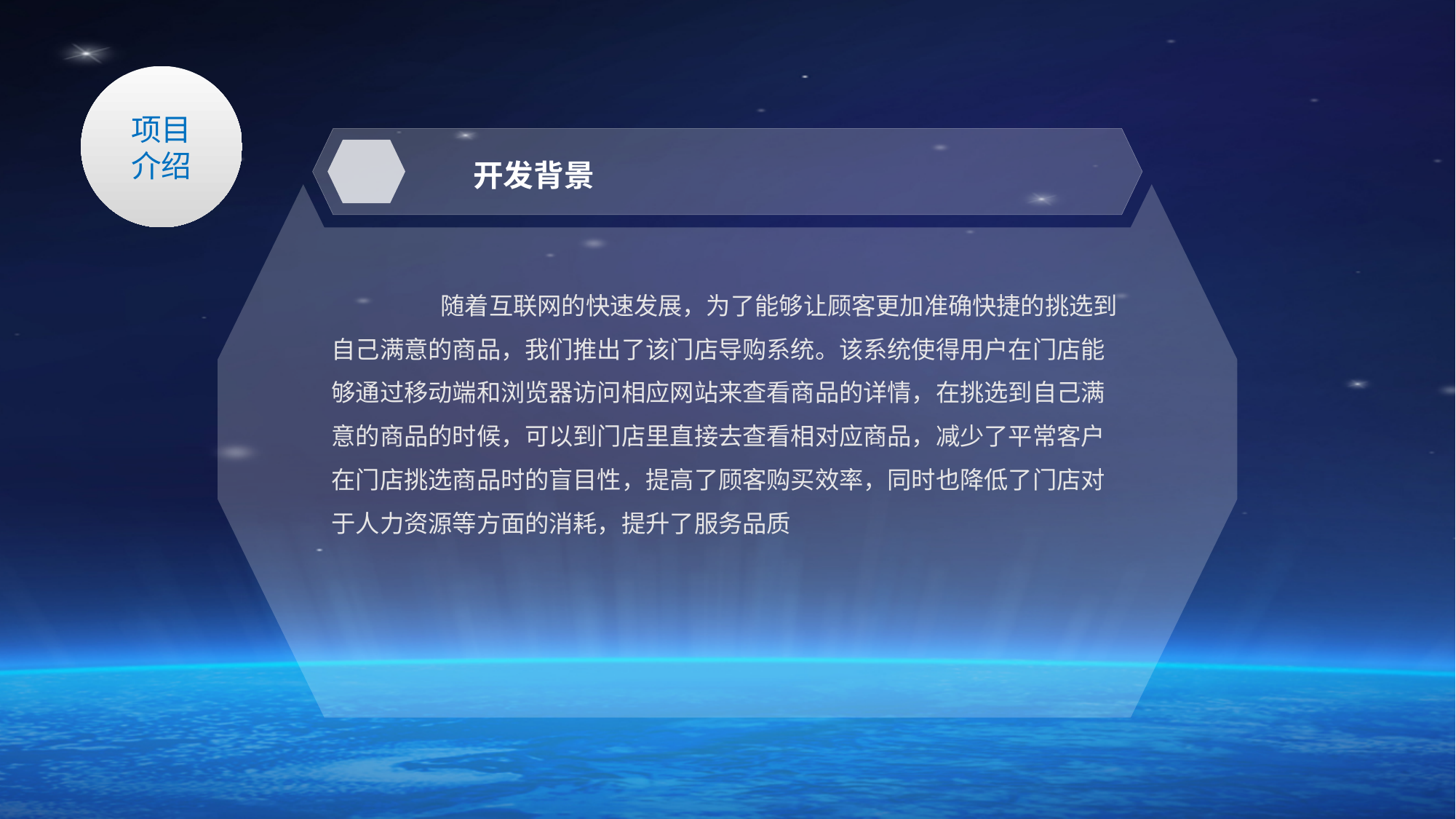

项目
介绍

开发背景
 	随着互联网的快速发展，为了能够让顾客更加准确快捷的挑选到自己满意的商品，我们推出了该门店导购系统。该系统使得用户在门店能够通过移动端和浏览器访问相应网站来查看商品的详情，在挑选到自己满意的商品的时候，可以到门店里直接去查看相对应商品，减少了平常客户在门店挑选商品时的盲目性，提高了顾客购买效率，同时也降低了门店对于人力资源等方面的消耗，提升了服务品质